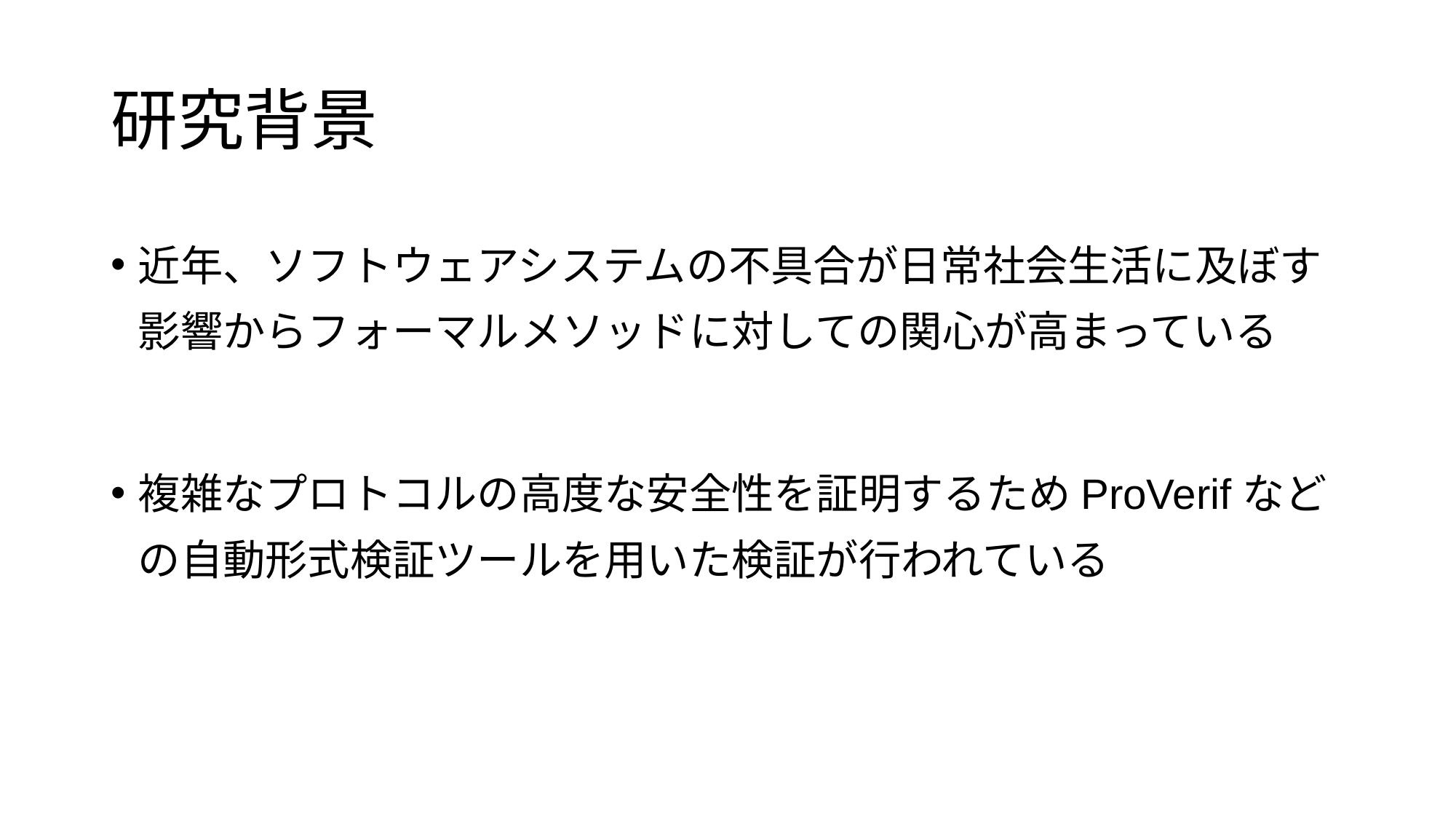

# 研究背景
近年、ソフトウェアシステムの不具合が日常社会生活に及ぼす影響からフォーマルメソッドに対しての関心が高まっている

複雑なプロトコルの高度な安全性を証明するためProVerifなどの自動形式検証ツールを用いた検証が行われている